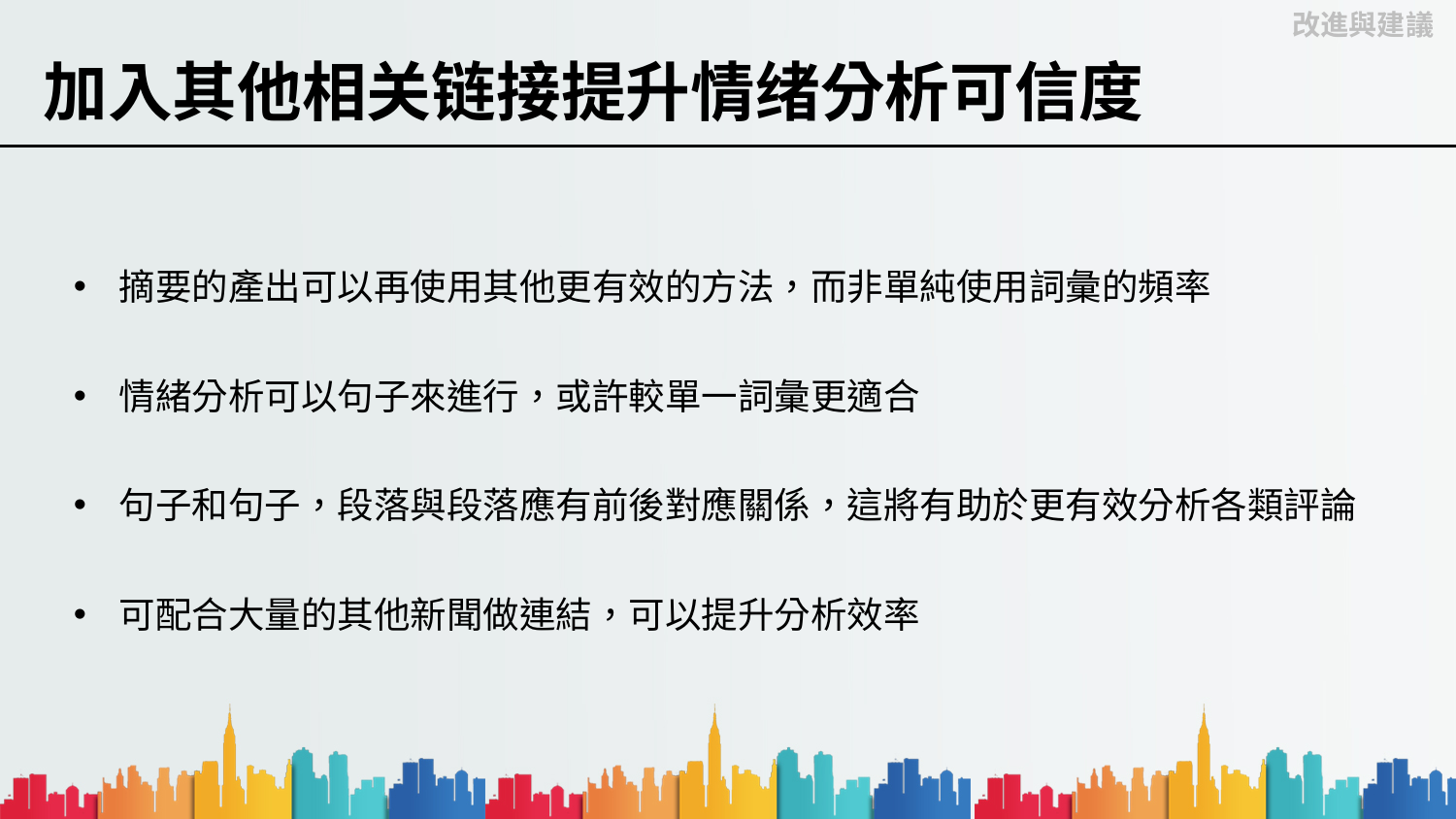

改進與建議
# 加入其他相关链接提升情绪分析可信度
摘要的產出可以再使用其他更有效的方法，而非單純使用詞彙的頻率
情緒分析可以句子來進行，或許較單一詞彙更適合
句子和句子，段落與段落應有前後對應關係，這將有助於更有效分析各類評論
可配合大量的其他新聞做連結，可以提升分析效率